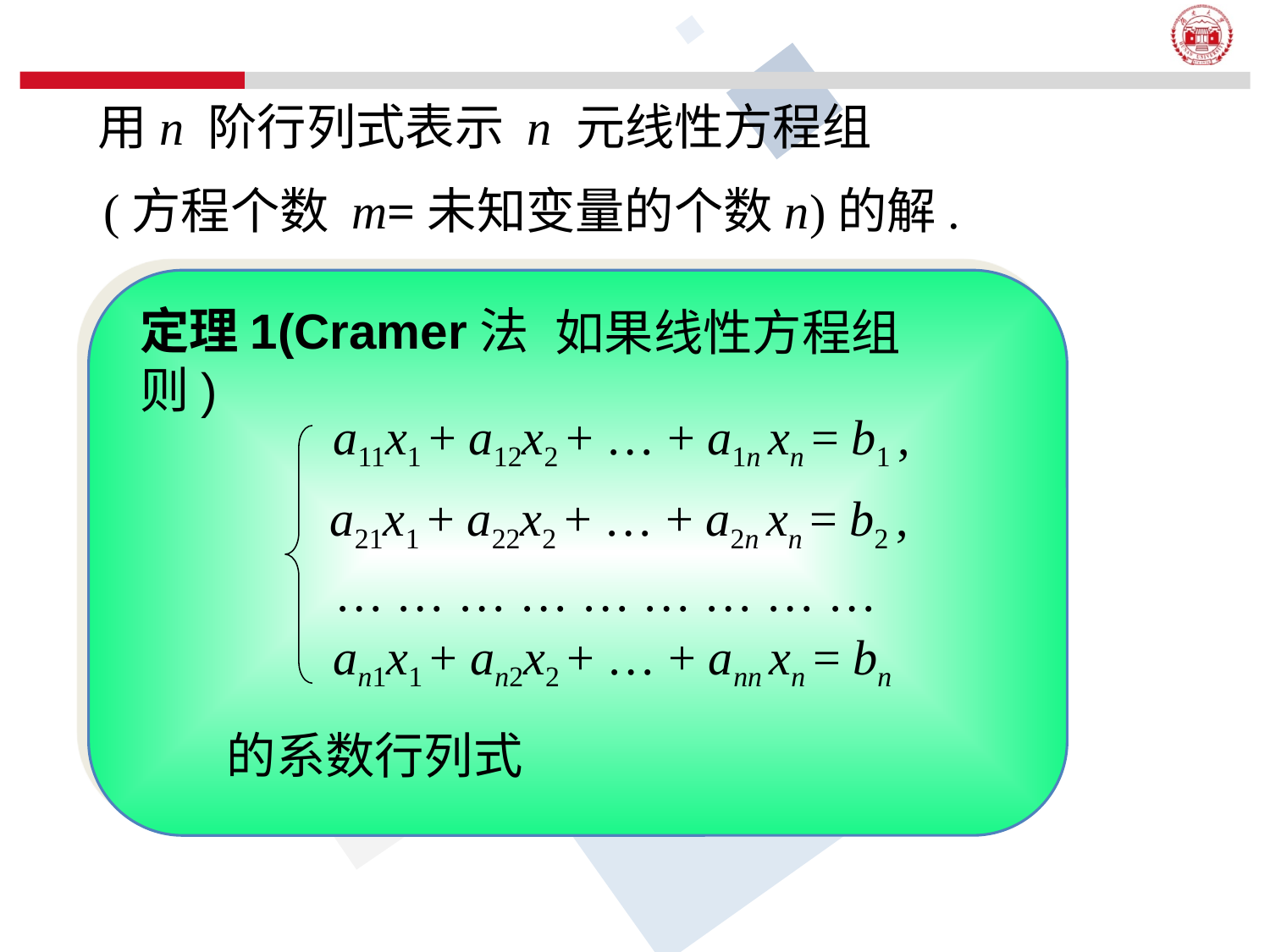

用n 阶行列式表示 n 元线性方程组
     (方程个数 m=未知变量的个数n)的解.

定理1(Cramer法则)
如果线性方程组
a11x1 + a12x2 + … + a1n xn = b1 ,

a21x1 + a22x2 + … + a2n xn = b2 ,
… … … … … … … … …
an1x1 + an2x2 + … + ann xn = bn
的系数行列式